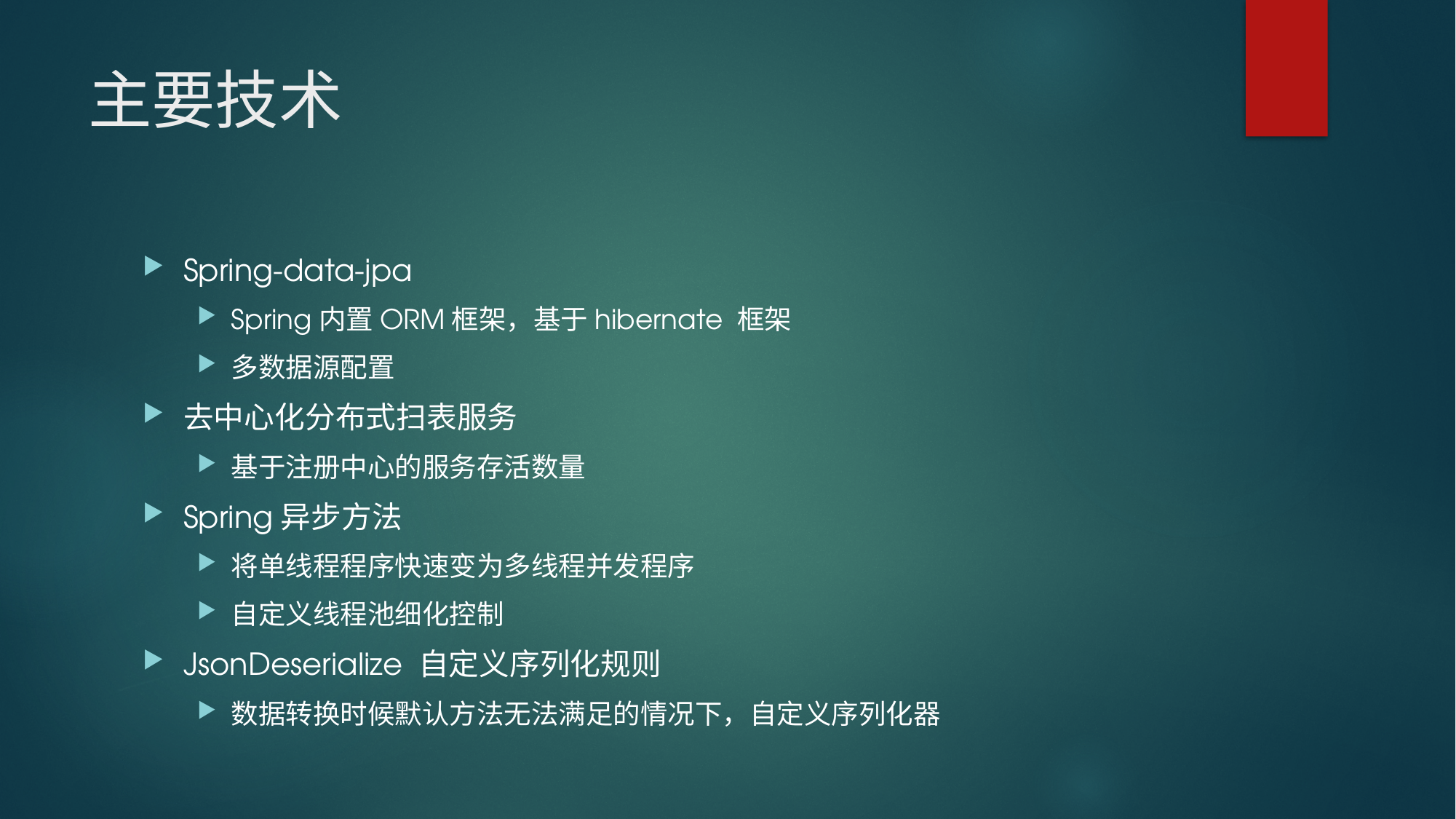

# 主要技术
Spring-data-jpa
Spring内置ORM框架，基于hibernate 框架
多数据源配置
去中心化分布式扫表服务
基于注册中心的服务存活数量
Spring异步方法
将单线程程序快速变为多线程并发程序
自定义线程池细化控制
JsonDeserialize 自定义序列化规则
数据转换时候默认方法无法满足的情况下，自定义序列化器